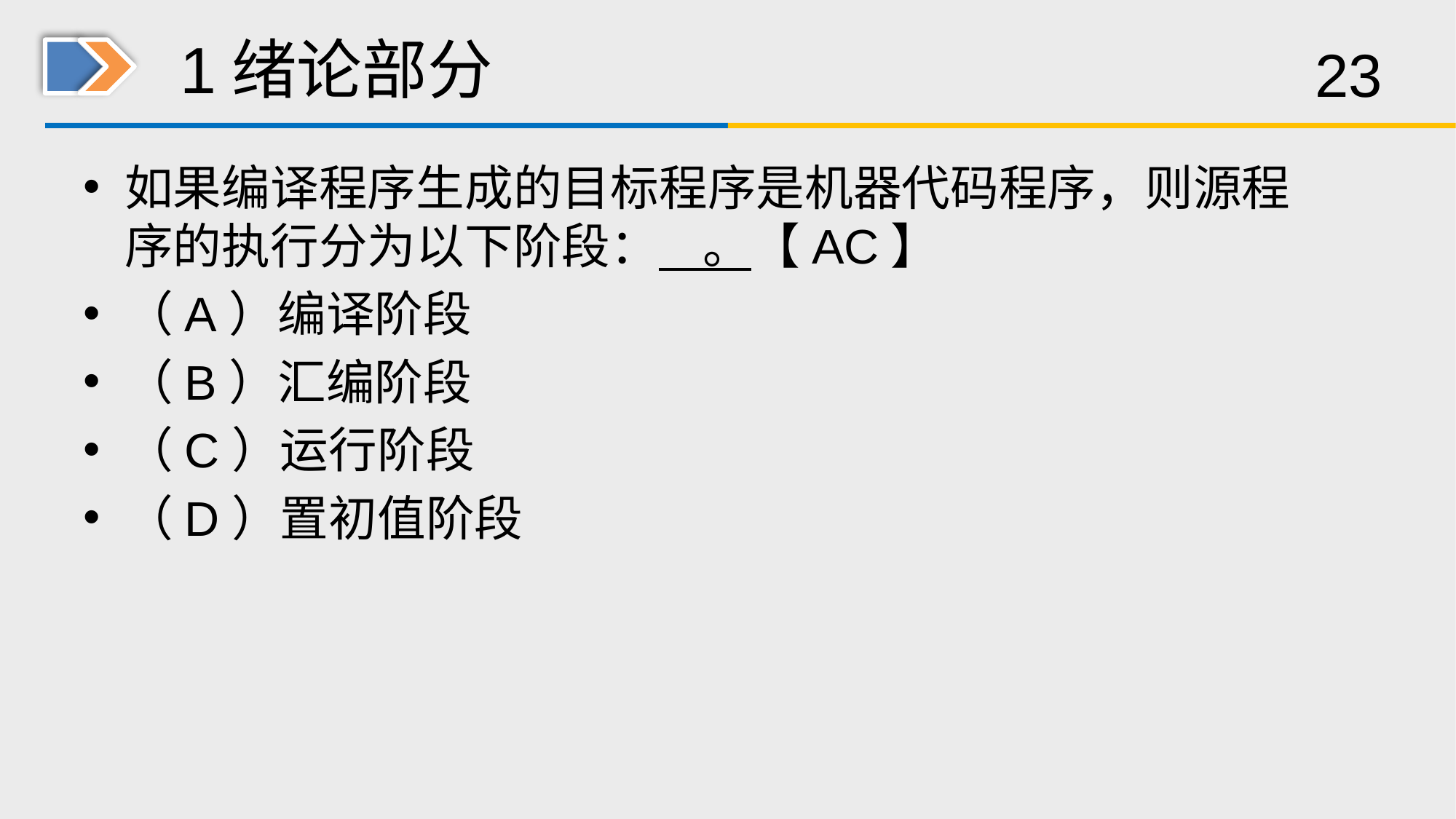

# 1绪论部分
23
如果编译程序生成的目标程序是机器代码程序，则源程序的执行分为以下阶段：    。【AC】
（A）编译阶段
（B）汇编阶段
（C）运行阶段
（D）置初值阶段